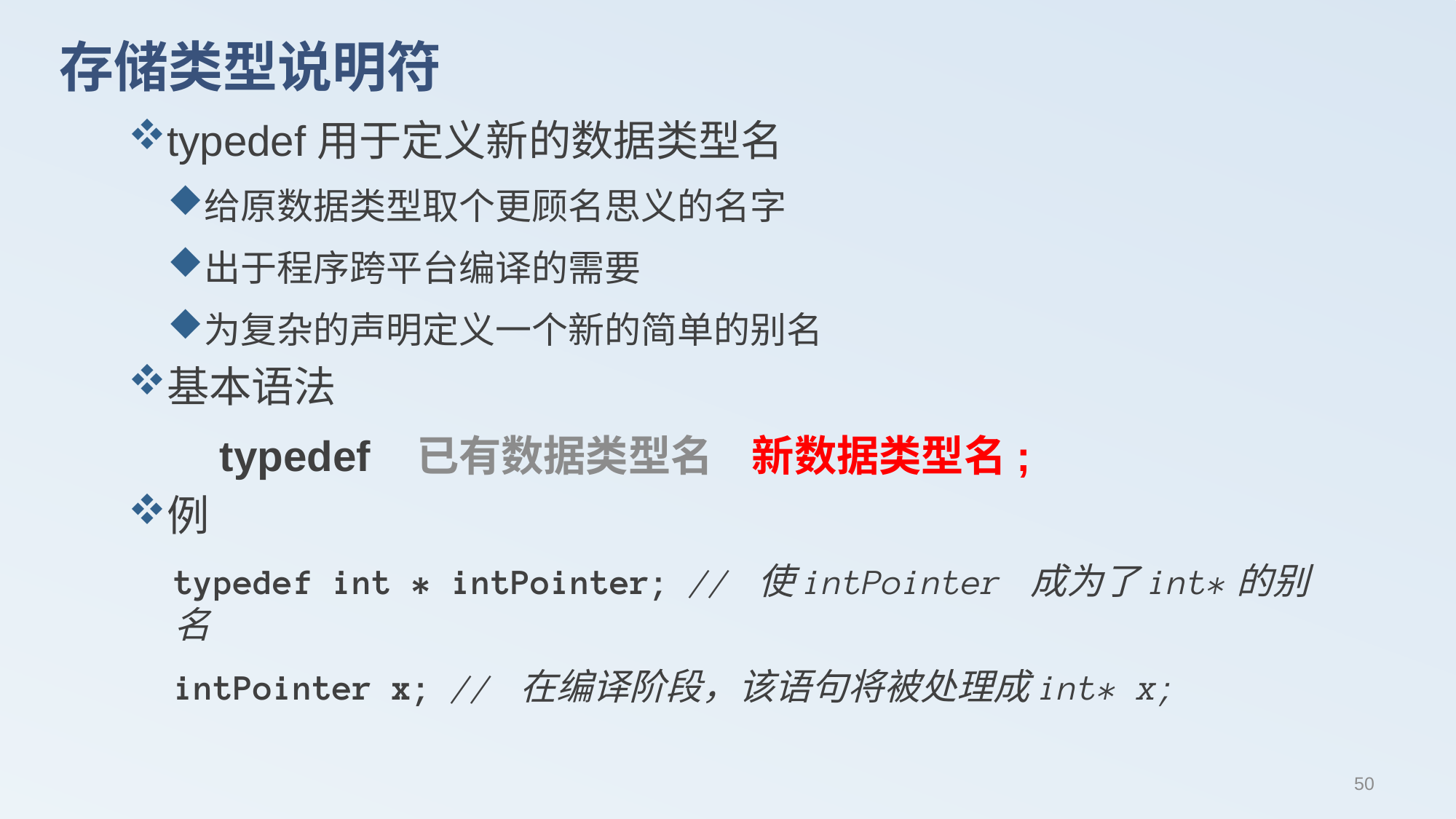

# 存储类型说明符
typedef用于定义新的数据类型名
给原数据类型取个更顾名思义的名字
出于程序跨平台编译的需要
为复杂的声明定义一个新的简单的别名
基本语法
typedef   已有数据类型名    新数据类型名;
例
typedef int * intPointer; // 使intPointer 成为了int*的别名
intPointer x; // 在编译阶段，该语句将被处理成int* x;